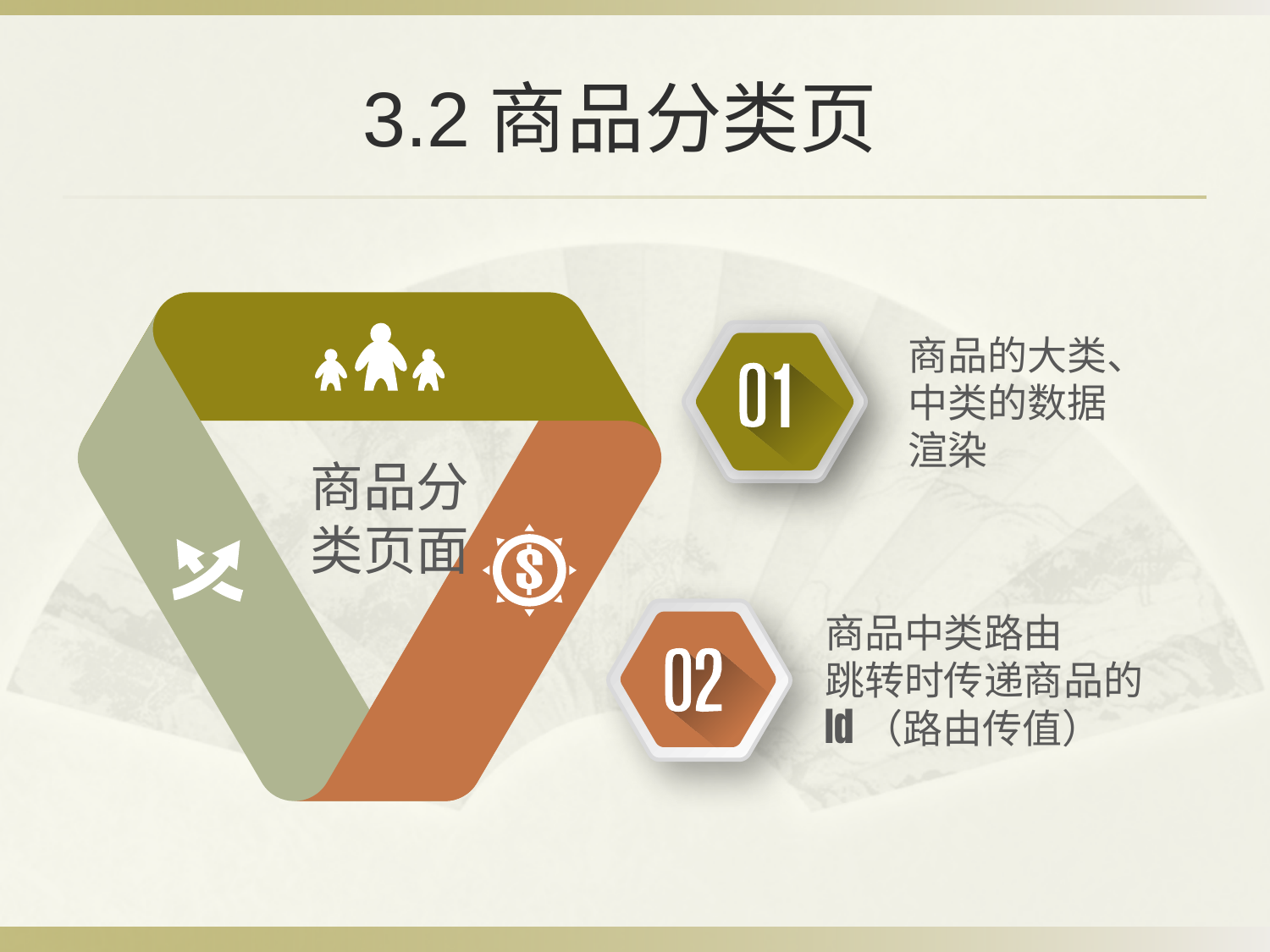

# 3.2商品分类页

商品分
类页面

商品的大类、中类的数据渲染

商品中类路由
跳转时传递商品的
Id（路由传值）